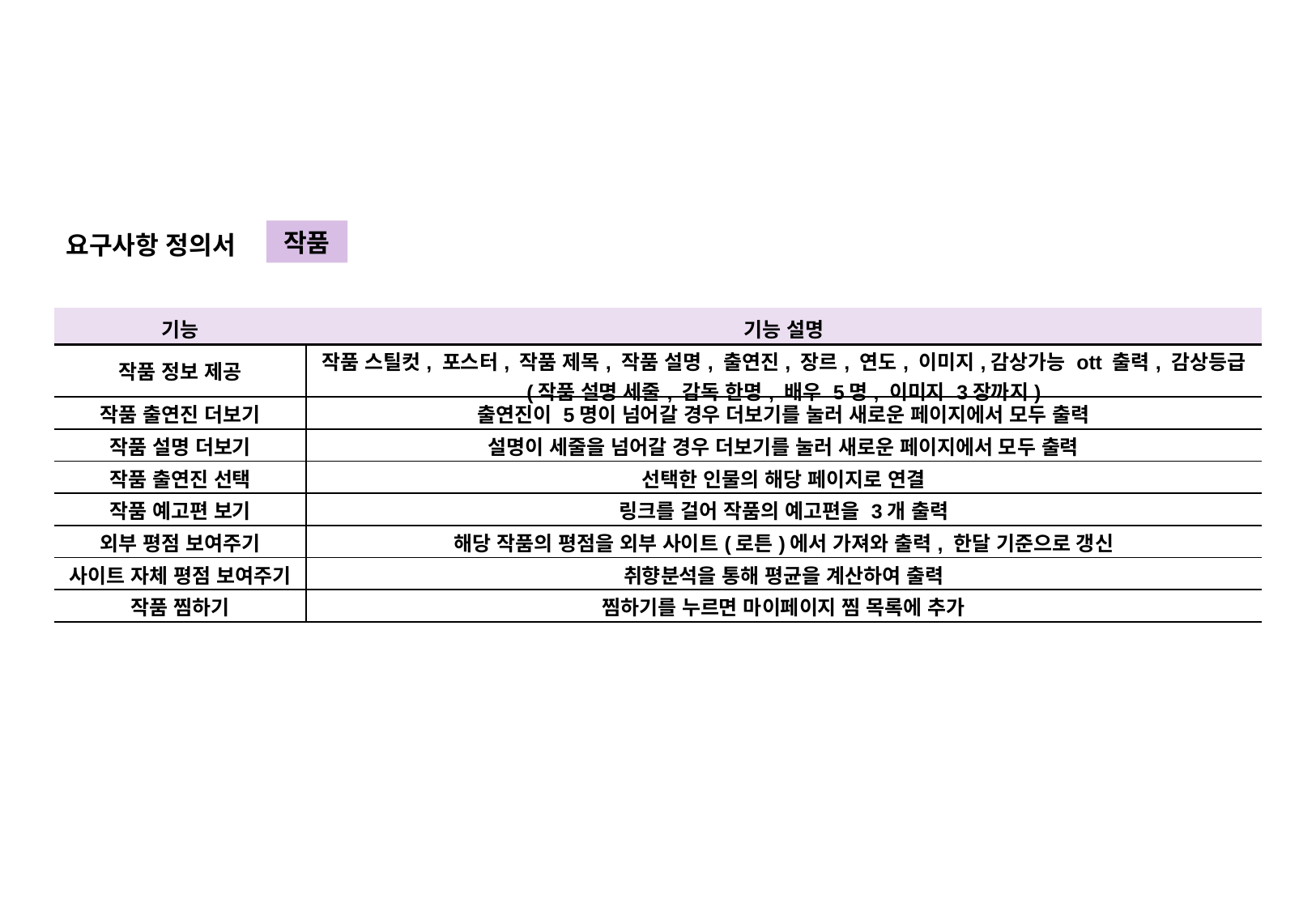

작품
요구사항 정의서
| 기능 | 기능 설명 |
| --- | --- |
| 작품 정보 제공 | 작품 스틸컷, 포스터, 작품 제목, 작품 설명, 출연진, 장르, 연도, 이미지,감상가능 ott 출력, 감상등급 (작품 설명 세줄, 감독 한명, 배우 5명, 이미지 3장까지) |
| 작품 출연진 더보기 | 출연진이 5명이 넘어갈 경우 더보기를 눌러 새로운 페이지에서 모두 출력 |
| 작품 설명 더보기 | 설명이 세줄을 넘어갈 경우 더보기를 눌러 새로운 페이지에서 모두 출력 |
| 작품 출연진 선택 | 선택한 인물의 해당 페이지로 연결 |
| 작품 예고편 보기 | 링크를 걸어 작품의 예고편을 3개 출력 |
| 외부 평점 보여주기 | 해당 작품의 평점을 외부 사이트(로튼)에서 가져와 출력, 한달 기준으로 갱신 |
| 사이트 자체 평점 보여주기 | 취향분석을 통해 평균을 계산하여 출력 |
| 작품 찜하기 | 찜하기를 누르면 마이페이지 찜 목록에 추가 |